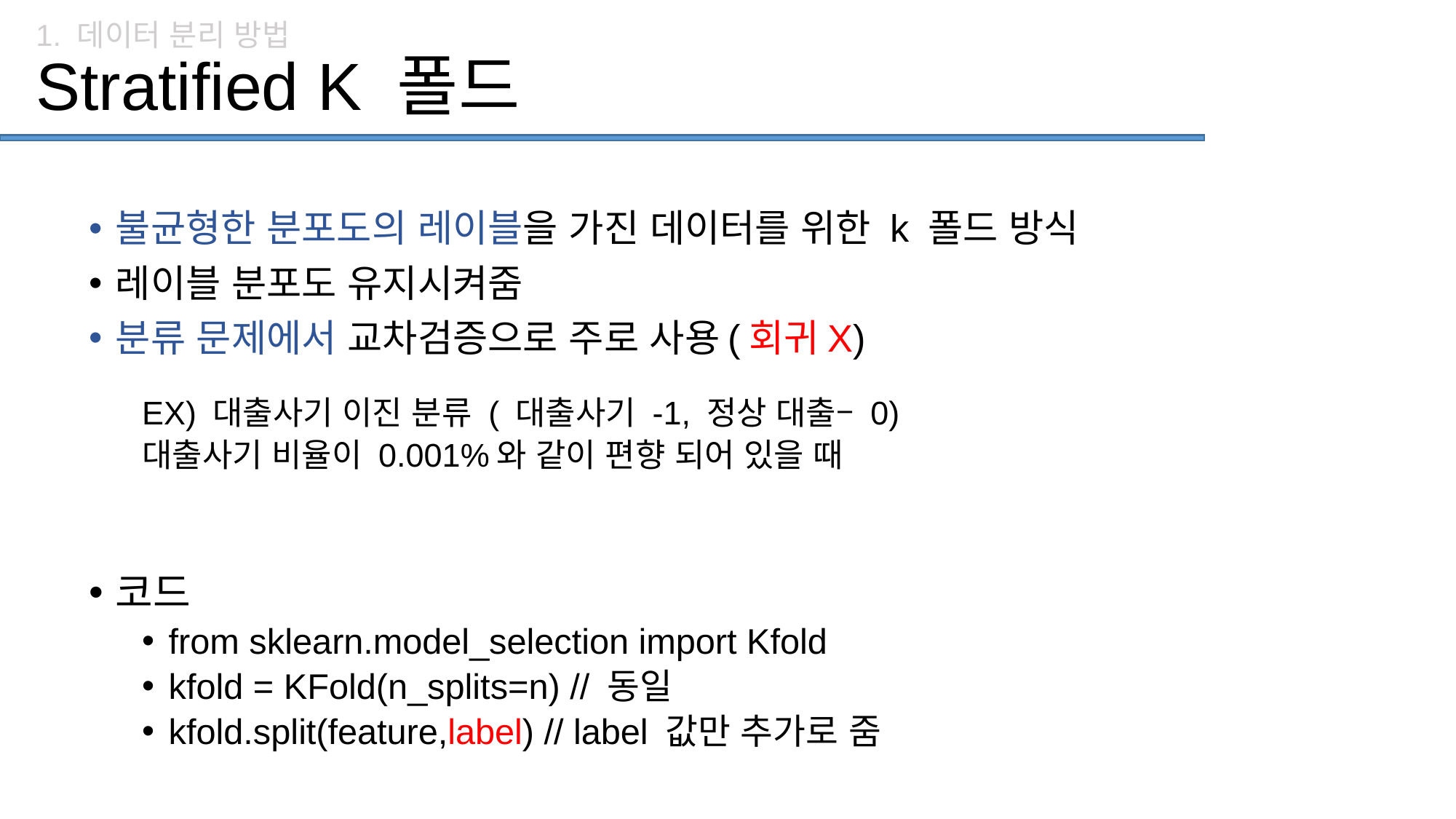

# 1. 데이터 분리 방법 Stratified K 폴드

불균형한 분포도의 레이블을 가진 데이터를 위한 k 폴드 방식
레이블 분포도 유지시켜줌
분류 문제에서 교차검증으로 주로 사용(회귀X)

EX) 대출사기 이진 분류 ( 대출사기 -1, 정상 대출– 0)
	대출사기 비율이 0.001%와 같이 편향 되어 있을 때

코드
from sklearn.model_selection import Kfold
kfold = KFold(n_splits=n) // 동일
kfold.split(feature,label) // label 값만 추가로 줌